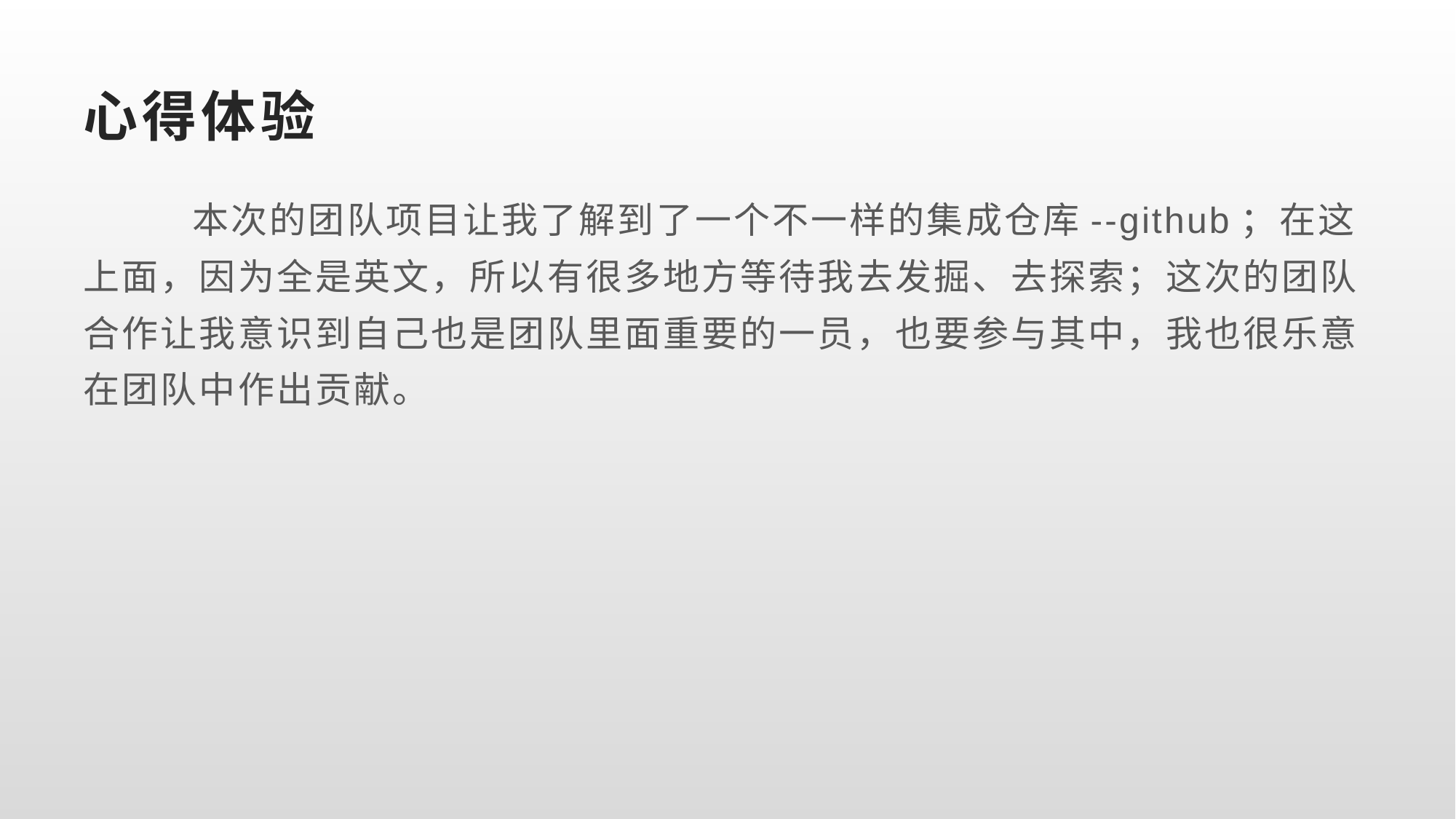

# 心得体验
 	本次的团队项目让我了解到了一个不一样的集成仓库--github；在这上面，因为全是英文，所以有很多地方等待我去发掘、去探索；这次的团队合作让我意识到自己也是团队里面重要的一员，也要参与其中，我也很乐意在团队中作出贡献。